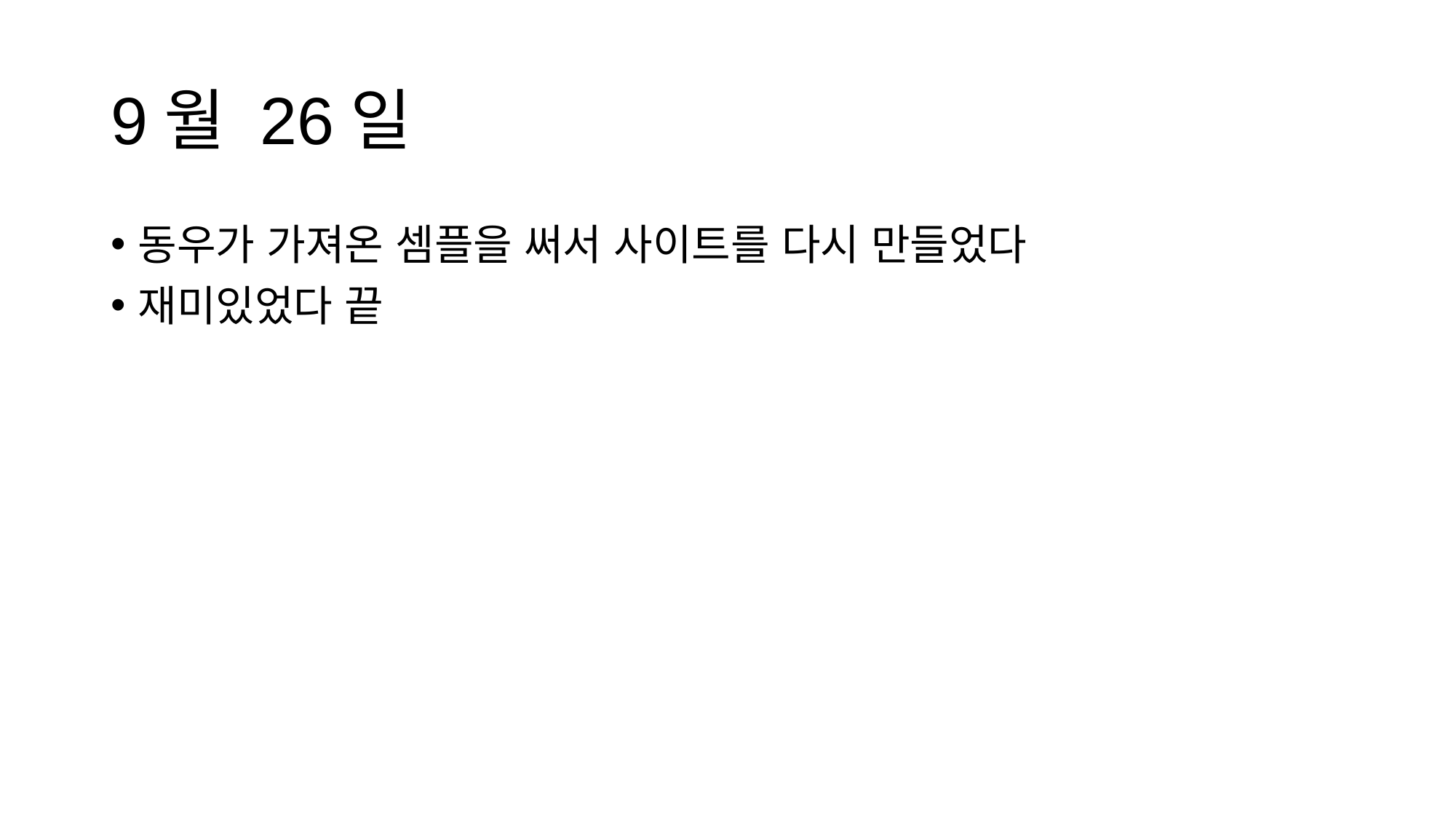

# 9월 26일
동우가 가져온 셈플을 써서 사이트를 다시 만들었다
재미있었다 끝